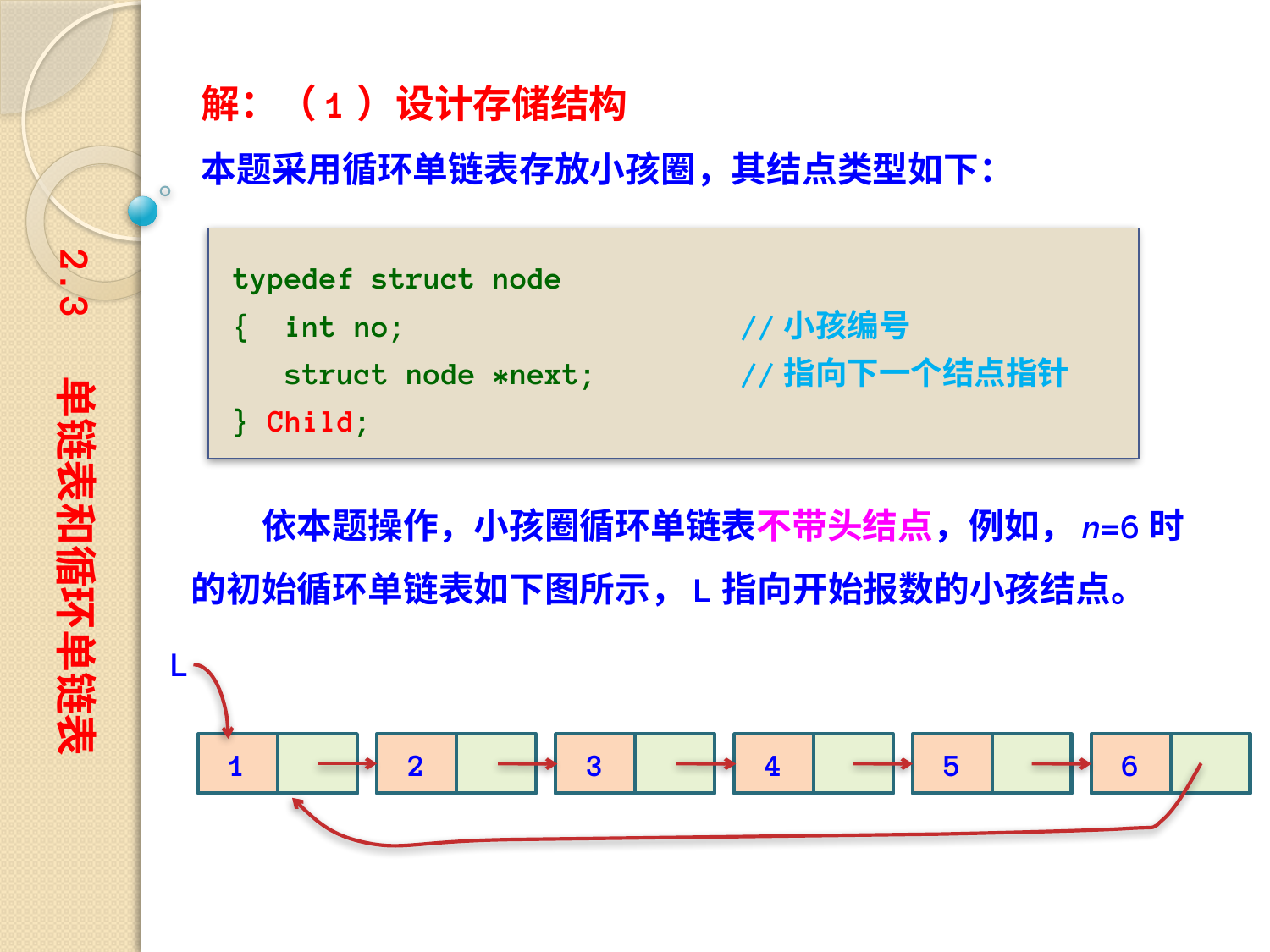

解：（1）设计存储结构
本题采用循环单链表存放小孩圈，其结点类型如下：
typedef struct node
{  int no;			//小孩编号
   struct node *next;		//指向下一个结点指针
} Child;
2.3  单链表和循环单链表

　　依本题操作，小孩圈循环单链表不带头结点，例如，n=6时的初始循环单链表如下图所示，L指向开始报数的小孩结点。
L

1

2

3

4

5

6